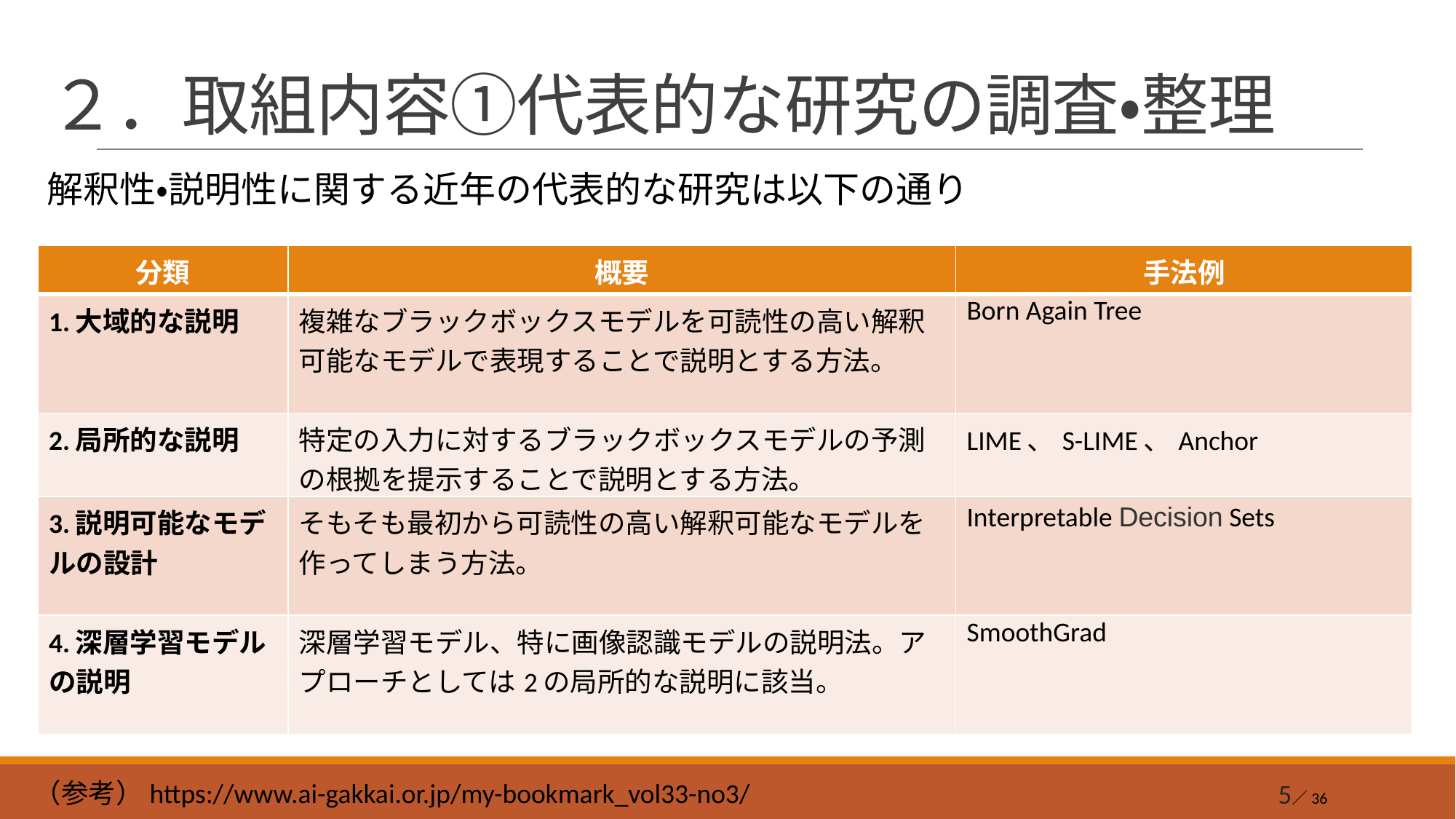

# ２．取組内容①代表的な研究の調査・整理
解釈性・説明性に関する近年の代表的な研究は以下の通り
| 分類 | 概要 | 手法例 |
| --- | --- | --- |
| 1.大域的な説明 | 複雑なブラックボックスモデルを可読性の高い解釈可能なモデルで表現することで説明とする方法。 | Born Again Tree |
| 2.局所的な説明 | 特定の入力に対するブラックボックスモデルの予測の根拠を提示することで説明とする方法。 | LIME、S-LIME、Anchor |
| 3.説明可能なモデルの設計 | そもそも最初から可読性の高い解釈可能なモデルを作ってしまう方法。 | Interpretable Decision Sets |
| 4.深層学習モデルの説明 | 深層学習モデル、特に画像認識モデルの説明法。アプローチとしては2の局所的な説明に該当。 | SmoothGrad |
（参考）https://www.ai-gakkai.or.jp/my-bookmark_vol33-no3/
5／36